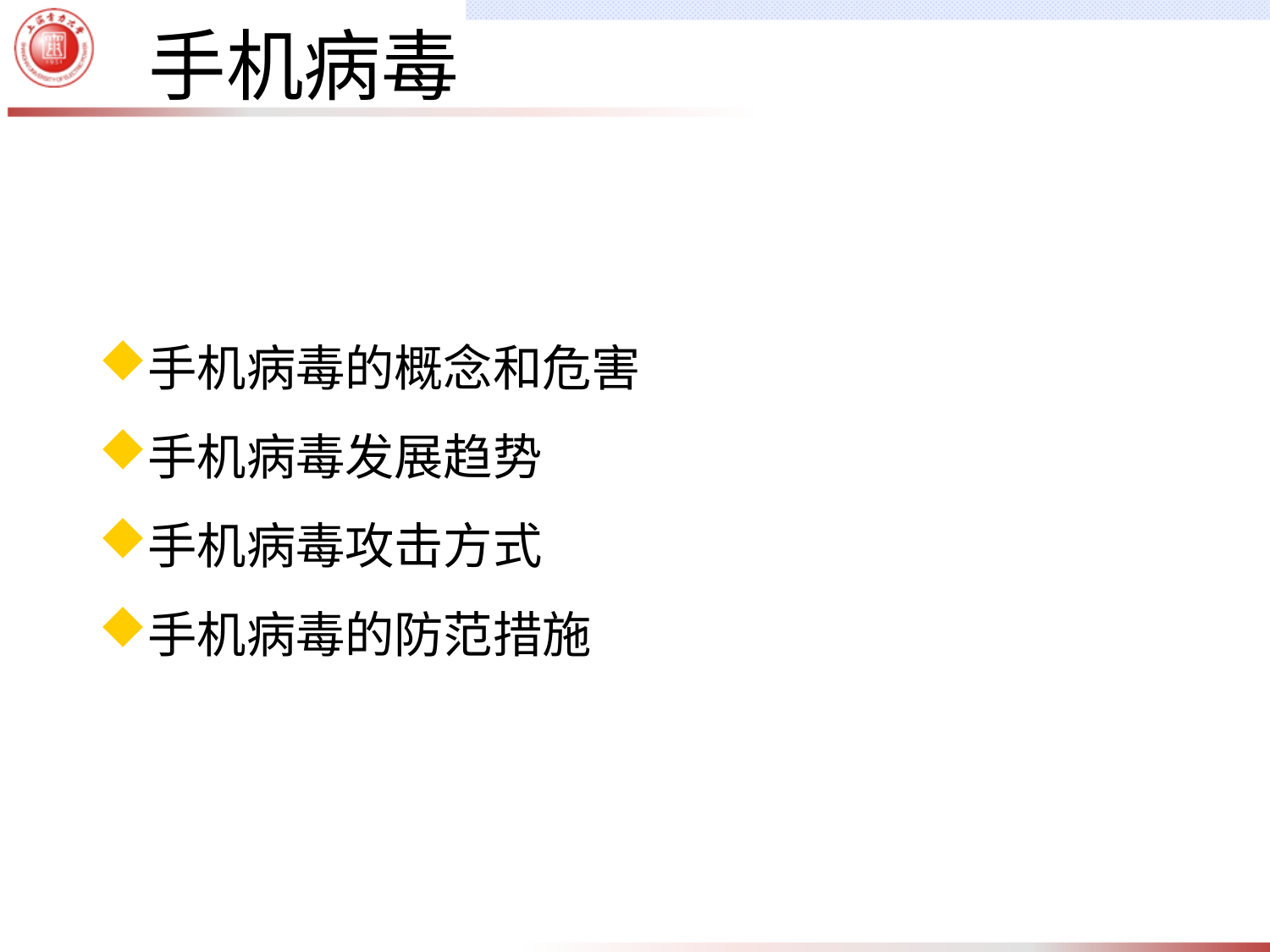

手机病毒
手机病毒的概念和危害
手机病毒发展趋势
手机病毒攻击方式
手机病毒的防范措施